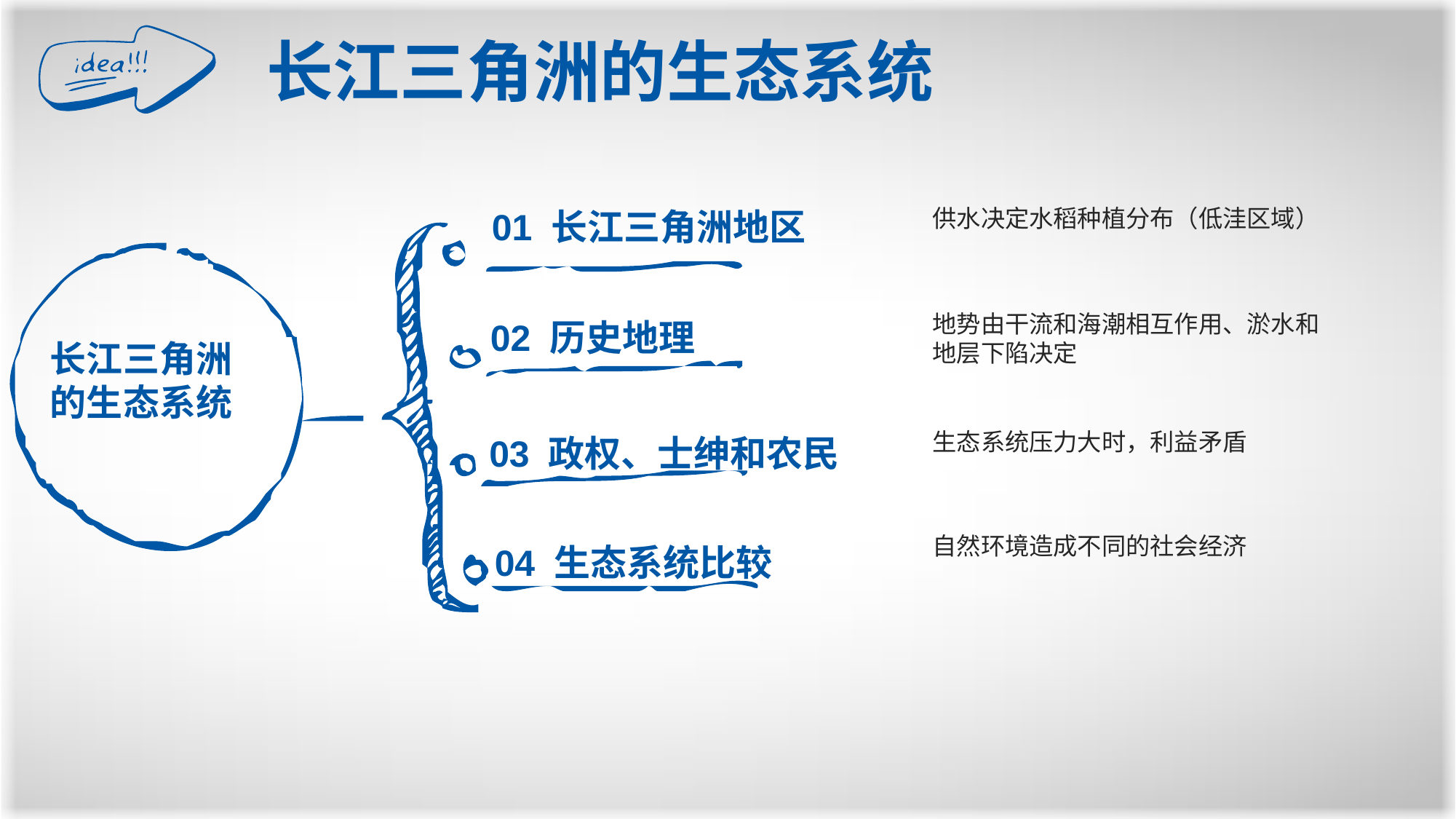

长江三角洲的生态系统
供水决定水稻种植分布（低洼区域）
01 长江三角洲地区

长江三角洲的生态系统
地势由干流和海潮相互作用、淤水和地层下陷决定
02 历史地理

生态系统压力大时，利益矛盾
03 政权、士绅和农民

自然环境造成不同的社会经济
04 生态系统比较